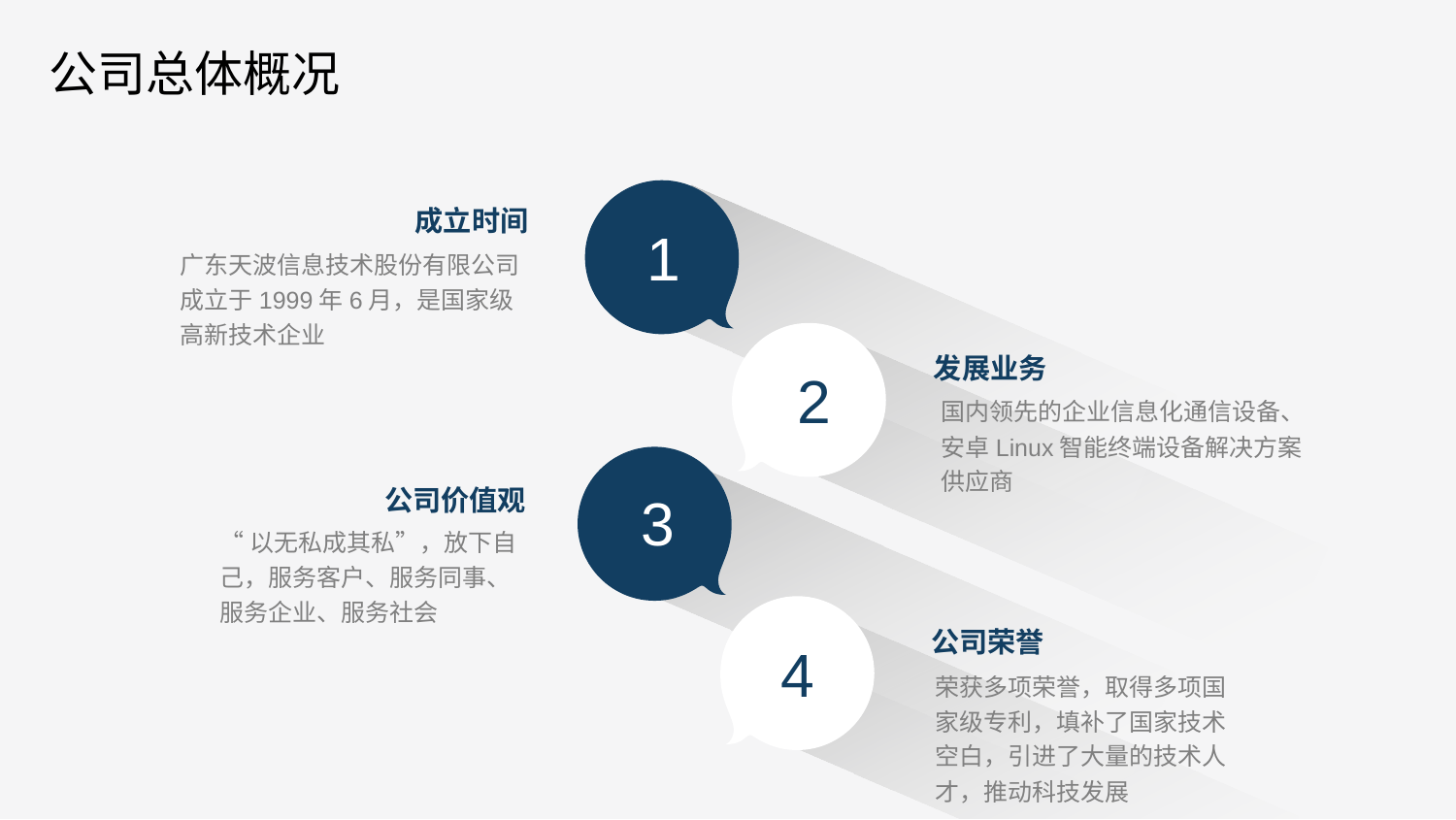

# 公司总体概况

成立时间
1
广东天波信息技术股份有限公司成立于1999年6月，是国家级高新技术企业

发展业务
2
国内领先的企业信息化通信设备、安卓Linux智能终端设备解决方案供应商

公司价值观
3
“以无私成其私”，放下自己，服务客户、服务同事、服务企业、服务社会

公司荣誉
4
荣获多项荣誉，取得多项国家级专利，填补了国家技术空白，引进了大量的技术人才，推动科技发展